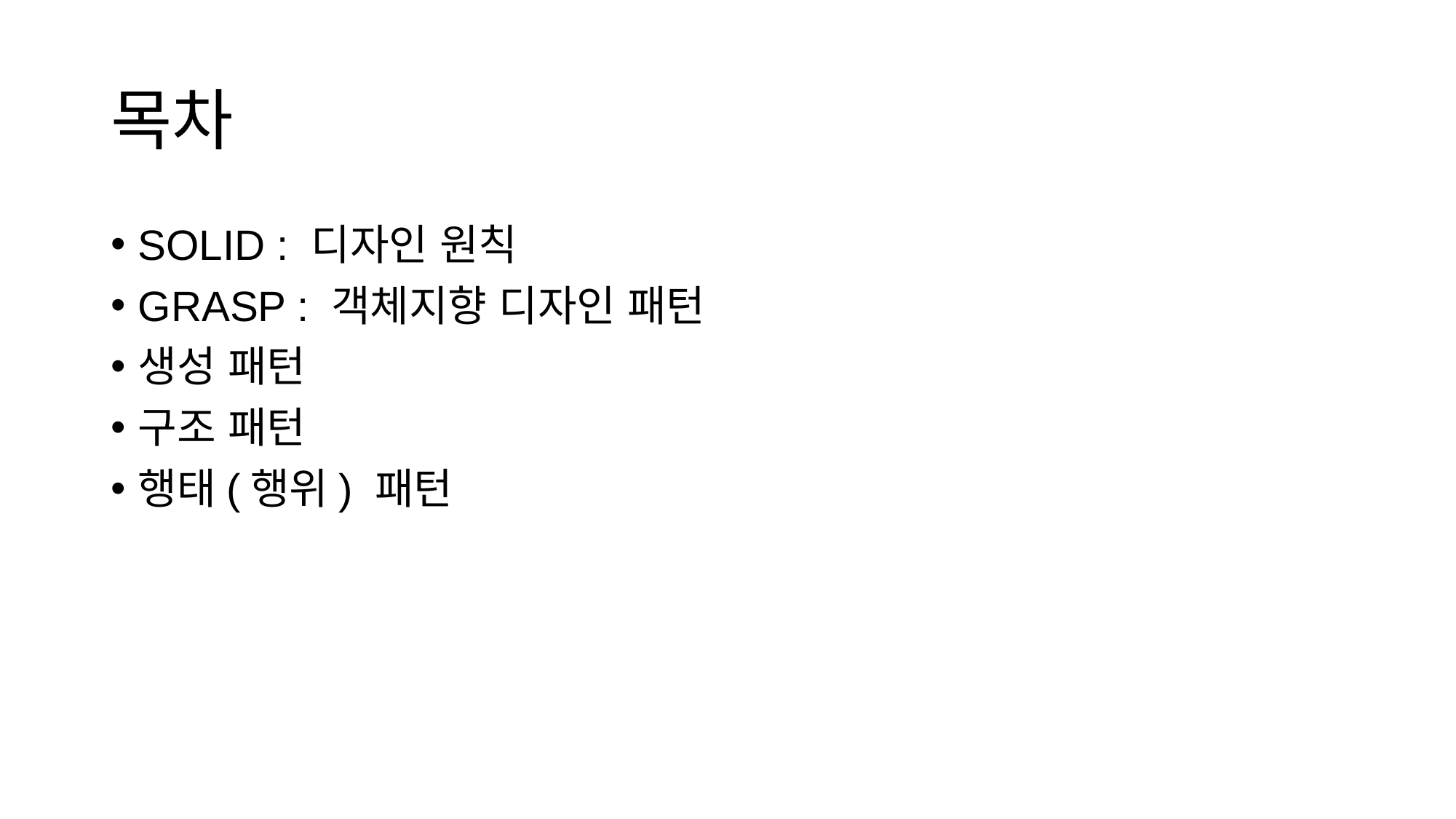

# 목차
SOLID : 디자인 원칙
GRASP : 객체지향 디자인 패턴
생성 패턴
구조 패턴
행태(행위) 패턴